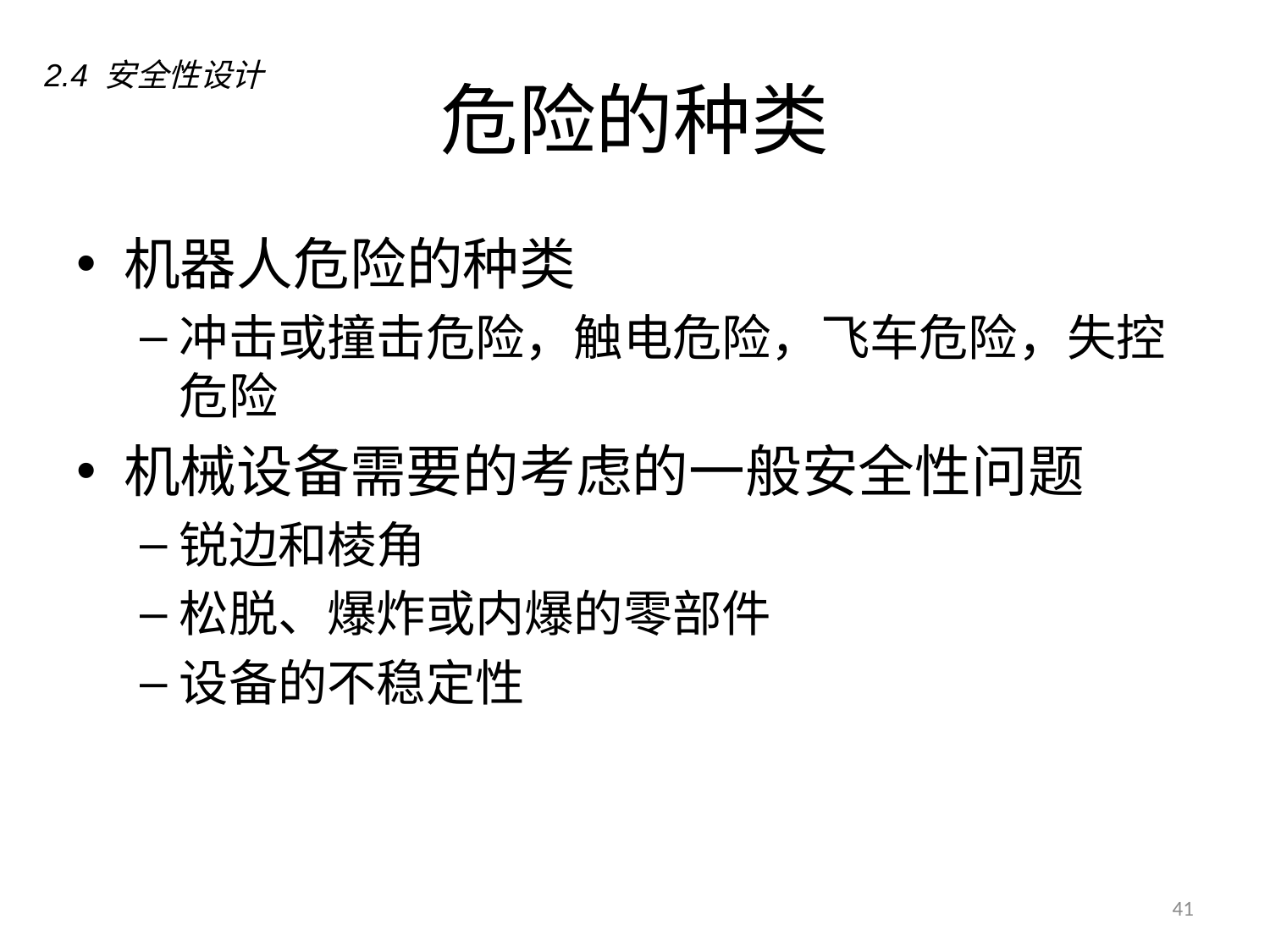

# 危险的种类
2.4 安全性设计
机器人危险的种类
冲击或撞击危险，触电危险，飞车危险，失控危险
机械设备需要的考虑的一般安全性问题
锐边和棱角
松脱、爆炸或内爆的零部件
设备的不稳定性

41